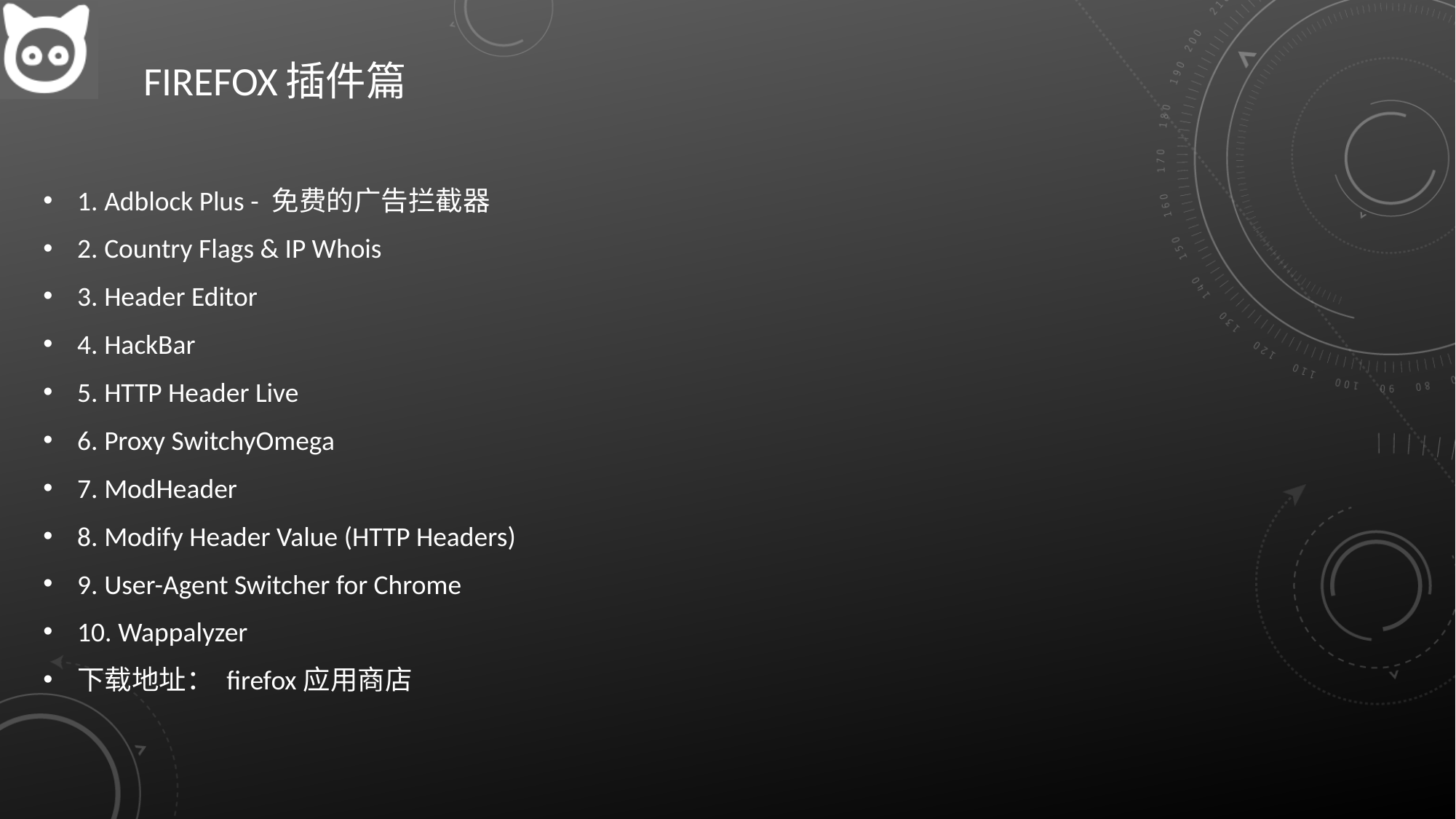

# firefox插件篇
1. Adblock Plus - 免费的广告拦截器
2. Country Flags & IP Whois
3. Header Editor
4. HackBar
5. HTTP Header Live
6. Proxy SwitchyOmega
7. ModHeader
8. Modify Header Value (HTTP Headers)
9. User-Agent Switcher for Chrome
10. Wappalyzer
下载地址： firefox应用商店